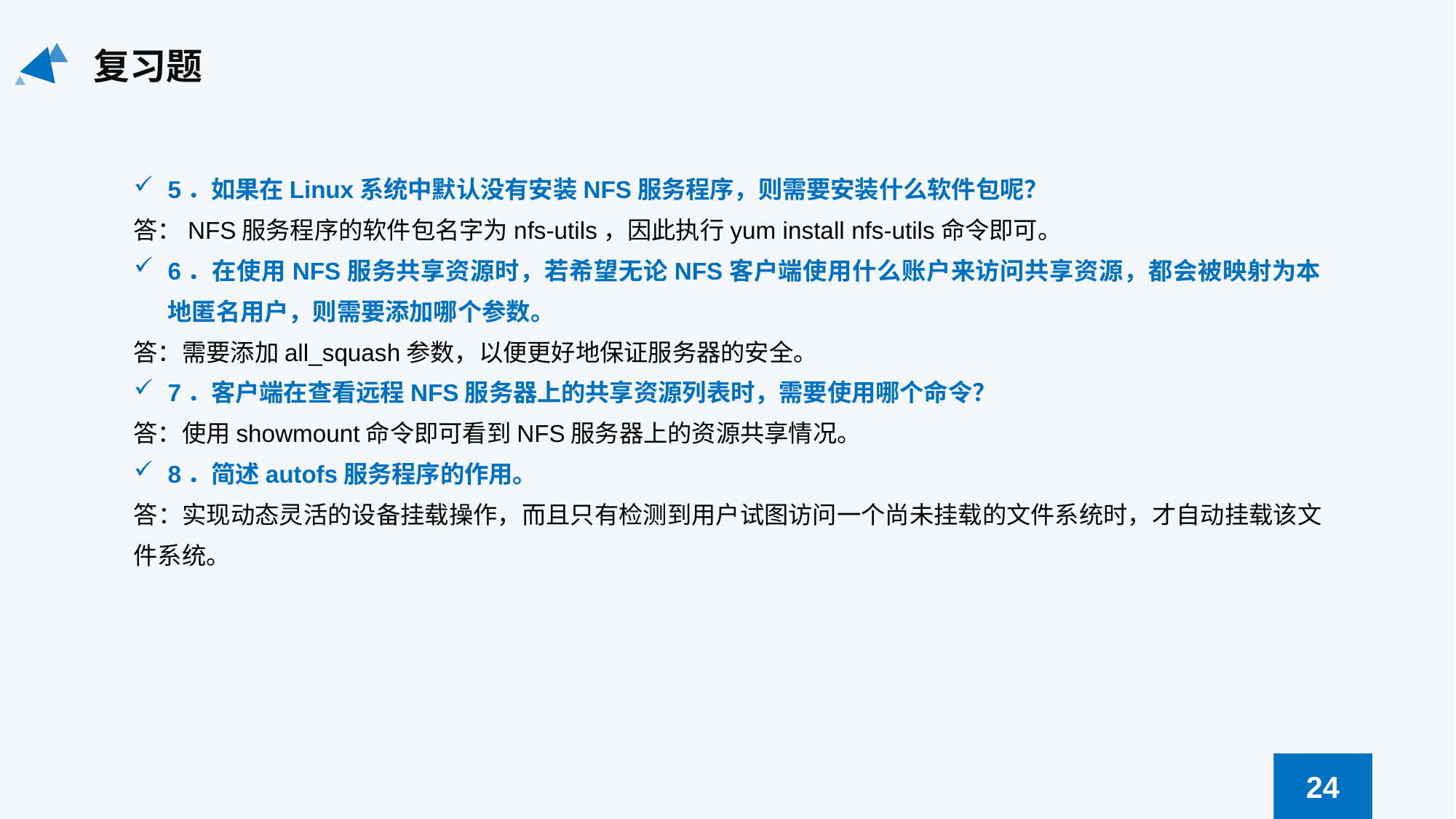

复习题

5．如果在Linux系统中默认没有安装NFS服务程序，则需要安装什么软件包呢？
答：NFS服务程序的软件包名字为nfs-utils，因此执行yum install nfs-utils命令即可。
6．在使用NFS服务共享资源时，若希望无论NFS客户端使用什么账户来访问共享资源，都会被映射为本地匿名用户，则需要添加哪个参数。
答：需要添加all_squash参数，以便更好地保证服务器的安全。
7．客户端在查看远程NFS服务器上的共享资源列表时，需要使用哪个命令？
答：使用showmount命令即可看到NFS服务器上的资源共享情况。
8．简述autofs服务程序的作用。
答：实现动态灵活的设备挂载操作，而且只有检测到用户试图访问一个尚未挂载的文件系统时，才自动挂载该文件系统。

24